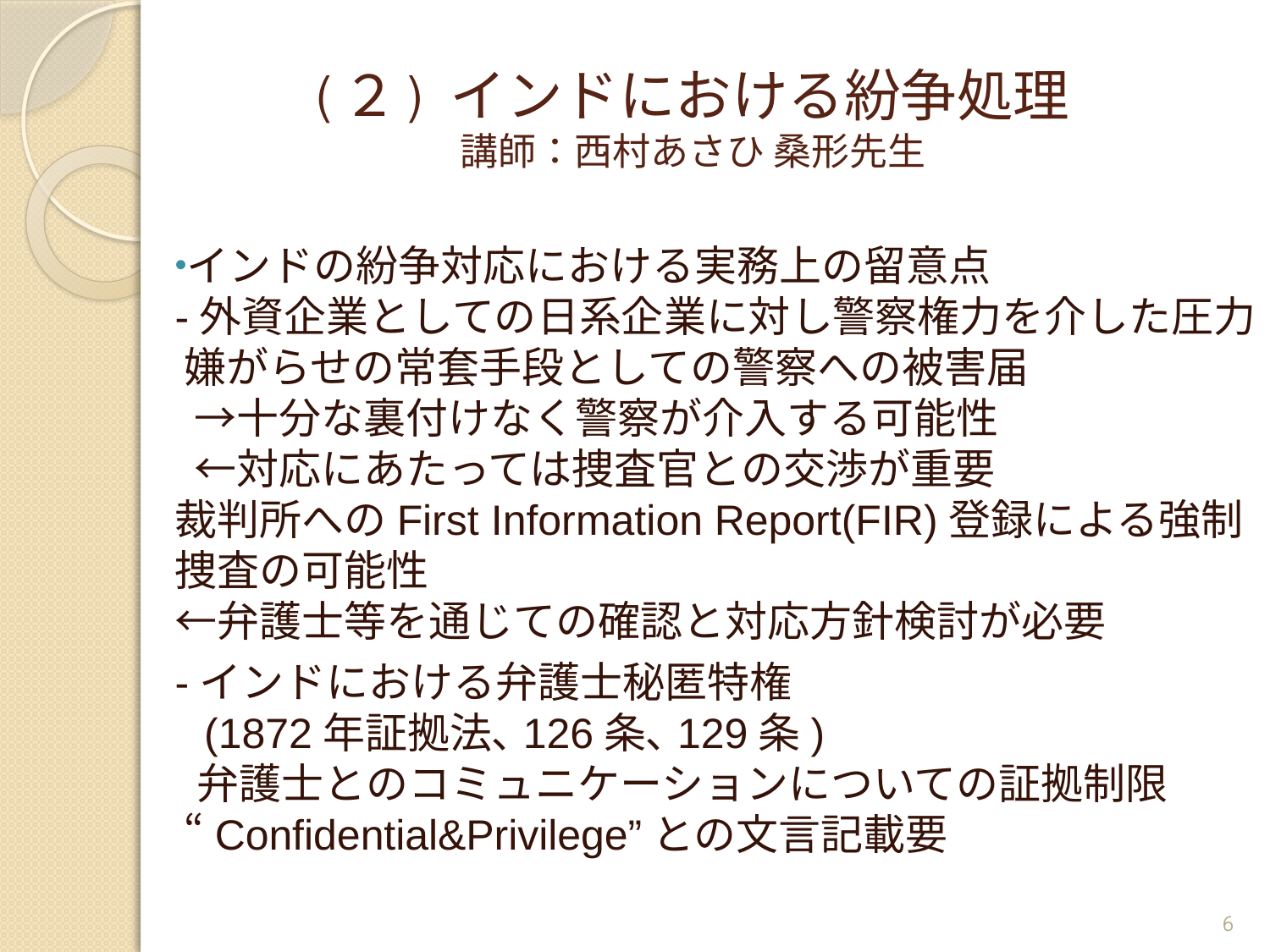

# (２) インドにおける紛争処理 講師：西村あさひ 桑形先生
インドの紛争対応における実務上の留意点
-外資企業としての日系企業に対し警察権力を介した圧力
 嫌がらせの常套手段としての警察への被害届
  →十分な裏付けなく警察が介入する可能性
  ←対応にあたっては捜査官との交渉が重要
裁判所へのFirst Information Report(FIR)登録による強制捜査の可能性
←弁護士等を通じての確認と対応方針検討が必要
-インドにおける弁護士秘匿特権
  (1872年証拠法､126条､129条)
 弁護士とのコミュニケーションについての証拠制限
 “Confidential&Privilege”との文言記載要

6